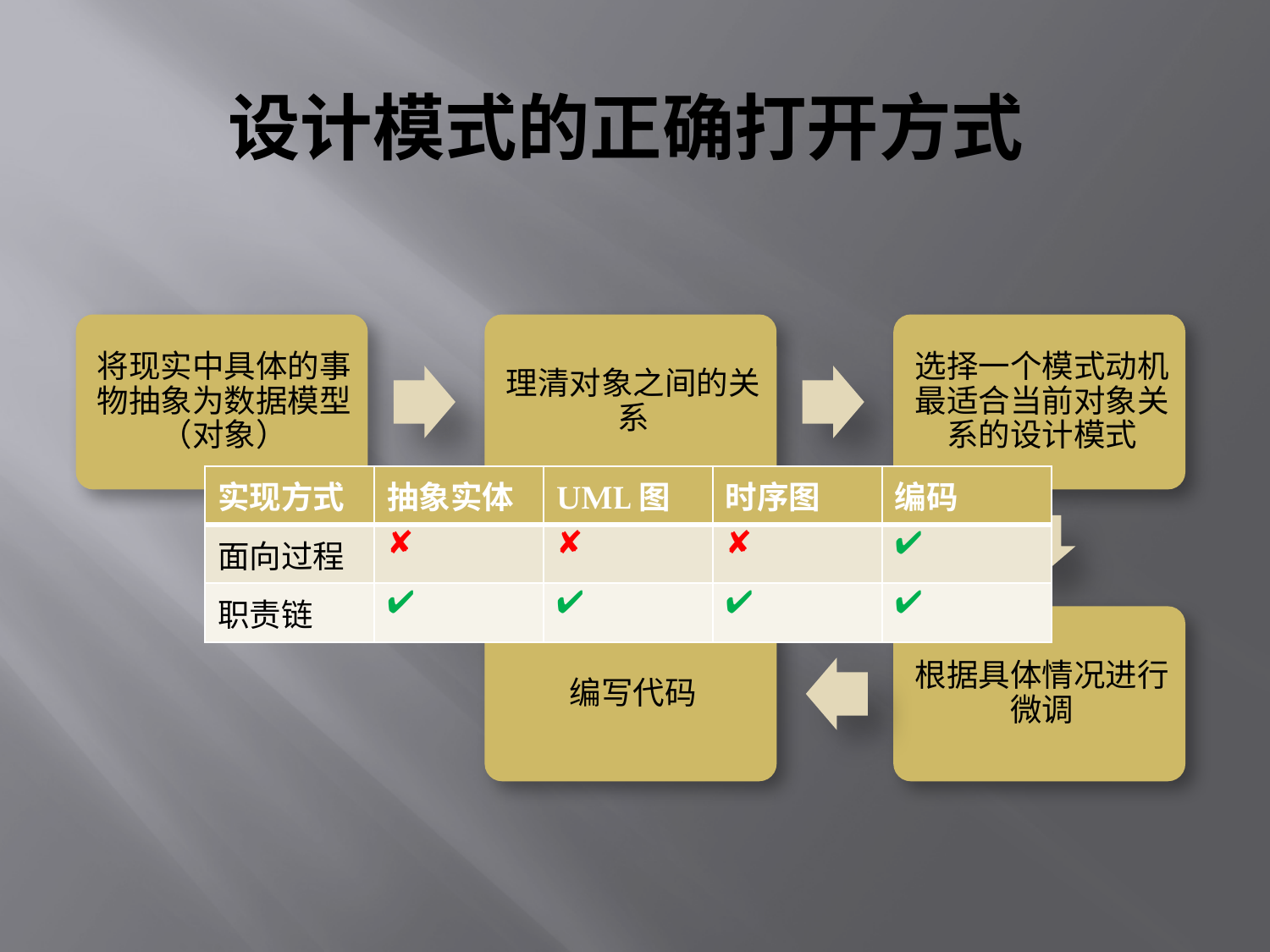

# 设计模式的正确打开方式
将现实中具体的事物抽象为数据模型（对象）

理清对象之间的关系

选择一个模式动机最适合当前对象关系的设计模式

根据具体情况进行微调

编写代码
| 实现方式 | 抽象实体 | UML图 | 时序图 | 编码 |
| --- | --- | --- | --- | --- |
| 面向过程 | ✘ | ✘ | ✘ | ✔ |
| 职责链 | ✔ | ✔ | ✔ | ✔ |